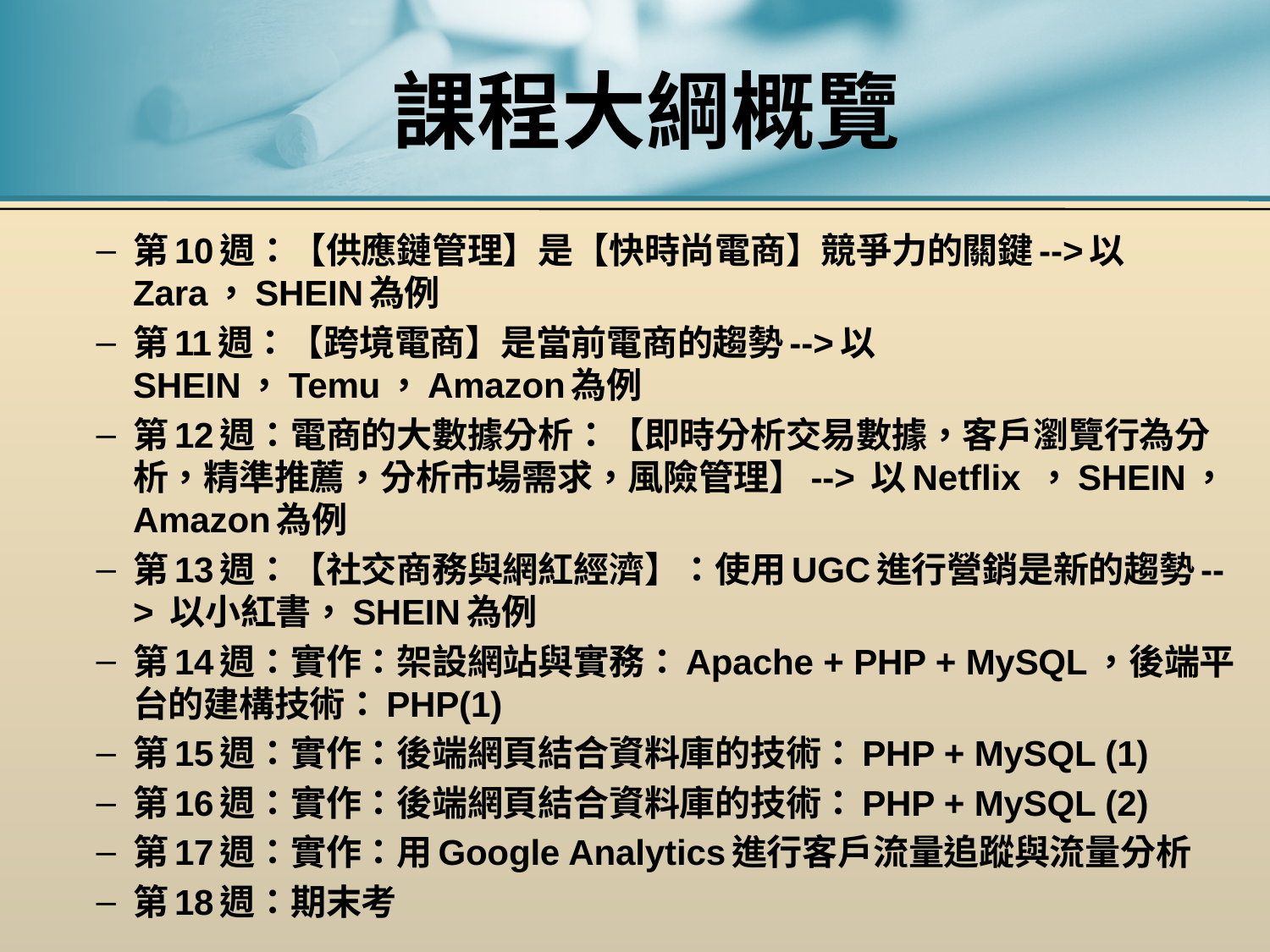

# 課程大綱概覽
第10週：【供應鏈管理】是【快時尚電商】競爭力的關鍵-->以Zara，SHEIN為例
第11週：【跨境電商】是當前電商的趨勢-->以SHEIN，Temu，Amazon為例
第12週：電商的大數據分析：【即時分析交易數據，客戶瀏覽行為分析，精準推薦，分析市場需求，風險管理】--> 以Netflix ，SHEIN， Amazon為例
第13週：【社交商務與網紅經濟】：使用UGC進行營銷是新的趨勢--> 以小紅書，SHEIN為例
第14週：實作：架設網站與實務：Apache + PHP + MySQL，後端平台的建構技術：PHP(1)
第15週：實作：後端網頁結合資料庫的技術：PHP + MySQL (1)
第16週：實作：後端網頁結合資料庫的技術：PHP + MySQL (2)
第17週：實作：用Google Analytics進行客戶流量追蹤與流量分析
第18週：期末考